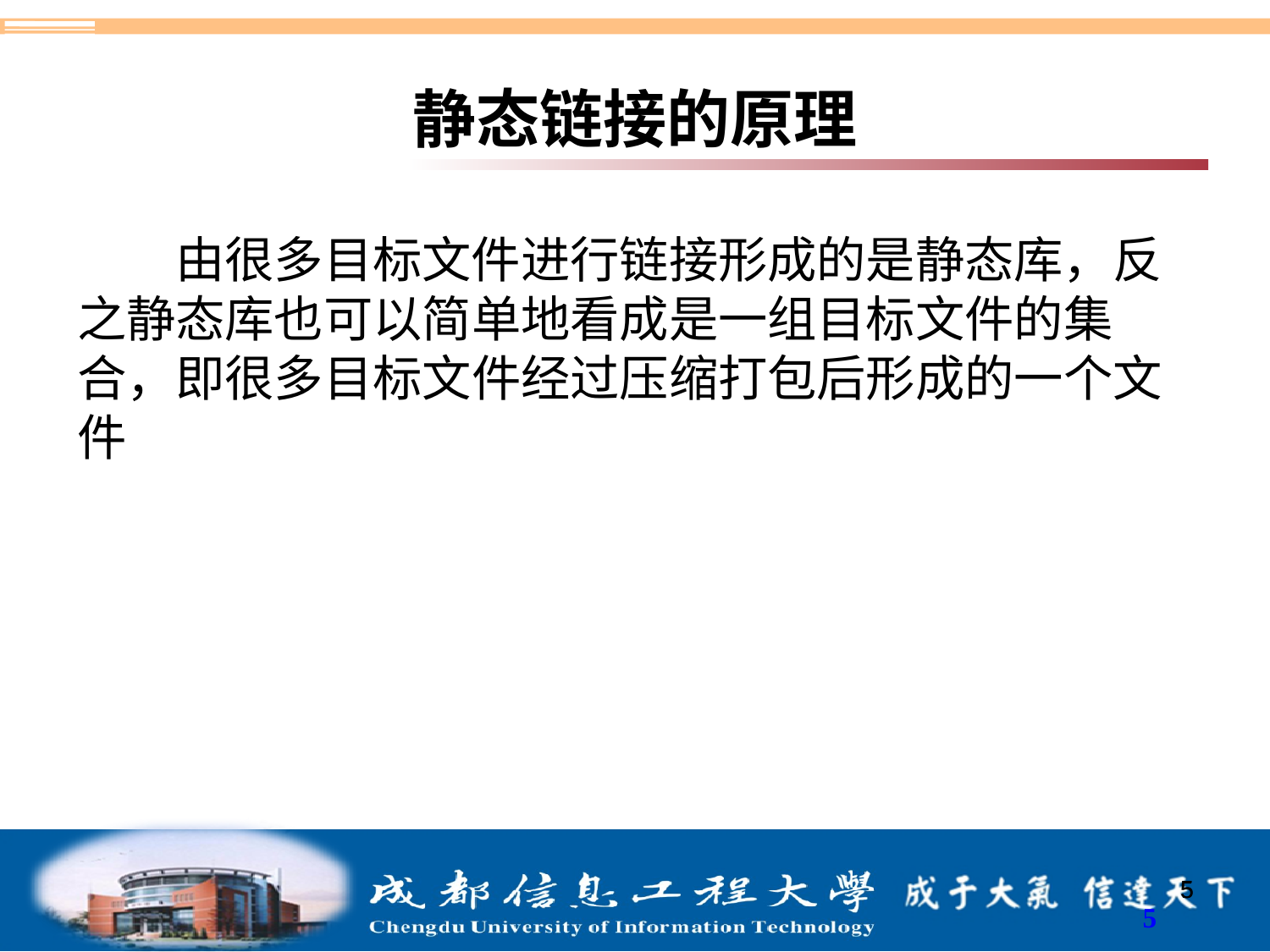

# 静态链接的原理
由很多目标文件进行链接形成的是静态库，反之静态库也可以简单地看成是一组目标文件的集合，即很多目标文件经过压缩打包后形成的一个文件
5